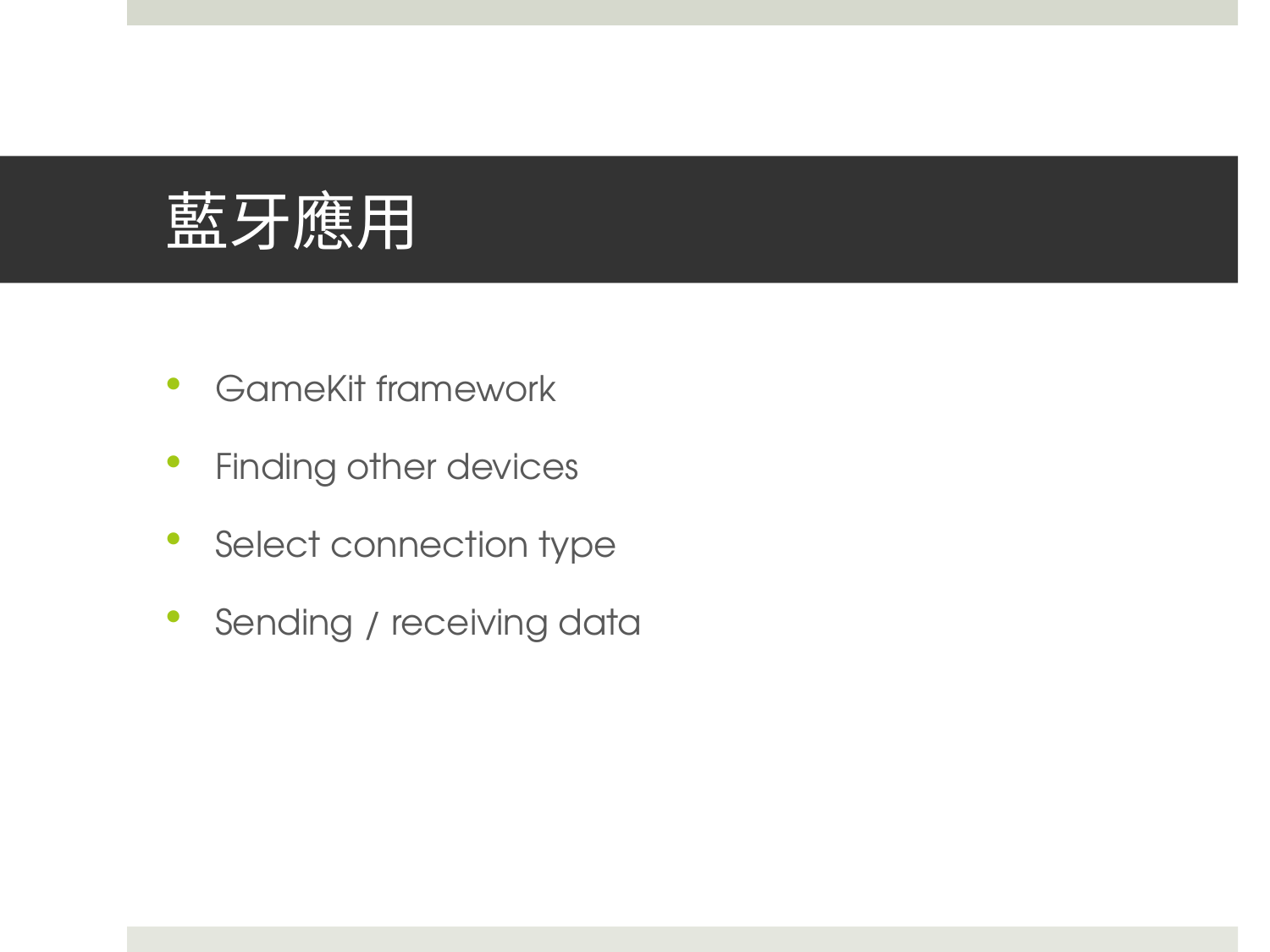

# 藍牙應用
GameKit framework
Finding other devices
Select connection type
Sending / receiving data